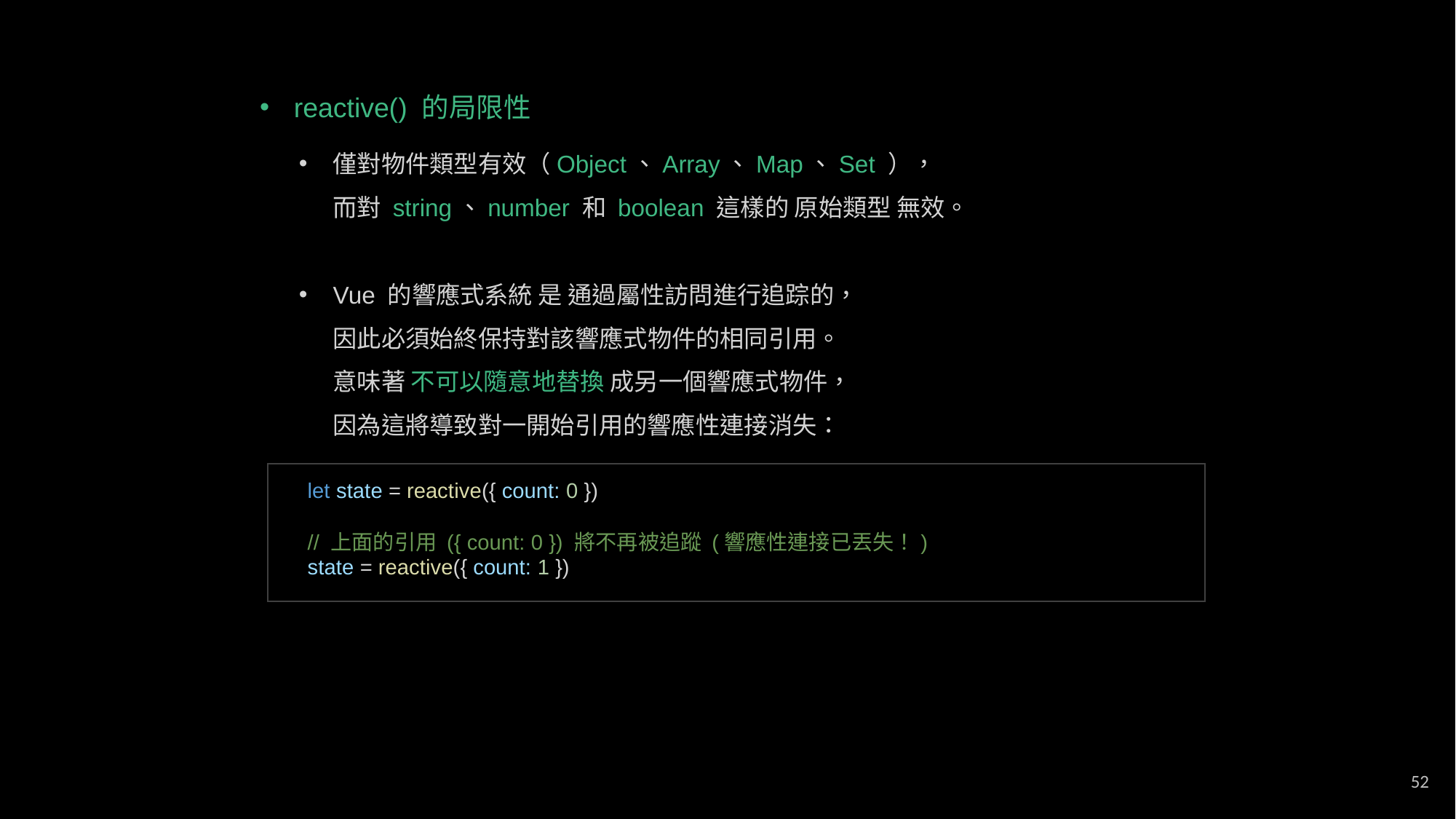

reactive() 的局限性
僅對物件類型有效（Object、Array、Map、Set ），
而對 string、number 和 boolean 這樣的 原始類型 無效。

Vue 的響應式系統 是 通過屬性訪問進行追踪的，
因此必須始終保持對該響應式物件的相同引用。
意味著 不可以隨意地替換 成另一個響應式物件，
因為這將導致對一開始引用的響應性連接消失：

let state = reactive({ count: 0 })
// 上面的引用 ({ count: 0 }) 將不再被追蹤 (響應性連接已丟失！)
state = reactive({ count: 1 })
52